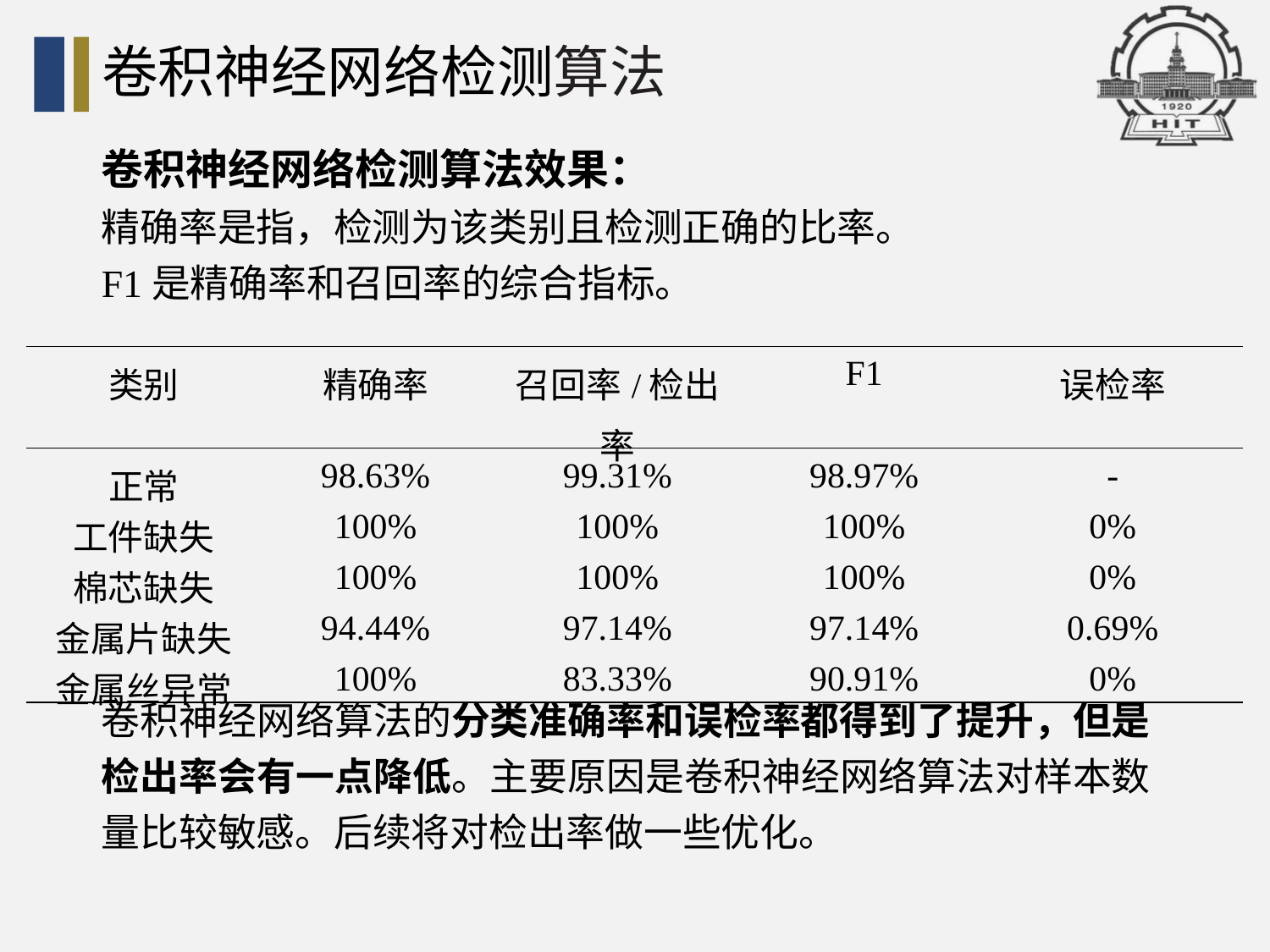

# 卷积神经网络检测算法
卷积神经网络检测算法效果：
精确率是指，检测为该类别且检测正确的比率。
F1是精确率和召回率的综合指标。
| 类别 | 精确率 | 召回率/检出率 | F1 | 误检率 |
| --- | --- | --- | --- | --- |
| 正常 | 98.63% | 99.31% | 98.97% | - |
| 工件缺失 | 100% | 100% | 100% | 0% |
| 棉芯缺失 | 100% | 100% | 100% | 0% |
| 金属片缺失 | 94.44% | 97.14% | 97.14% | 0.69% |
| 金属丝异常 | 100% | 83.33% | 90.91% | 0% |
卷积神经网络算法的分类准确率和误检率都得到了提升，但是检出率会有一点降低。主要原因是卷积神经网络算法对样本数量比较敏感。后续将对检出率做一些优化。